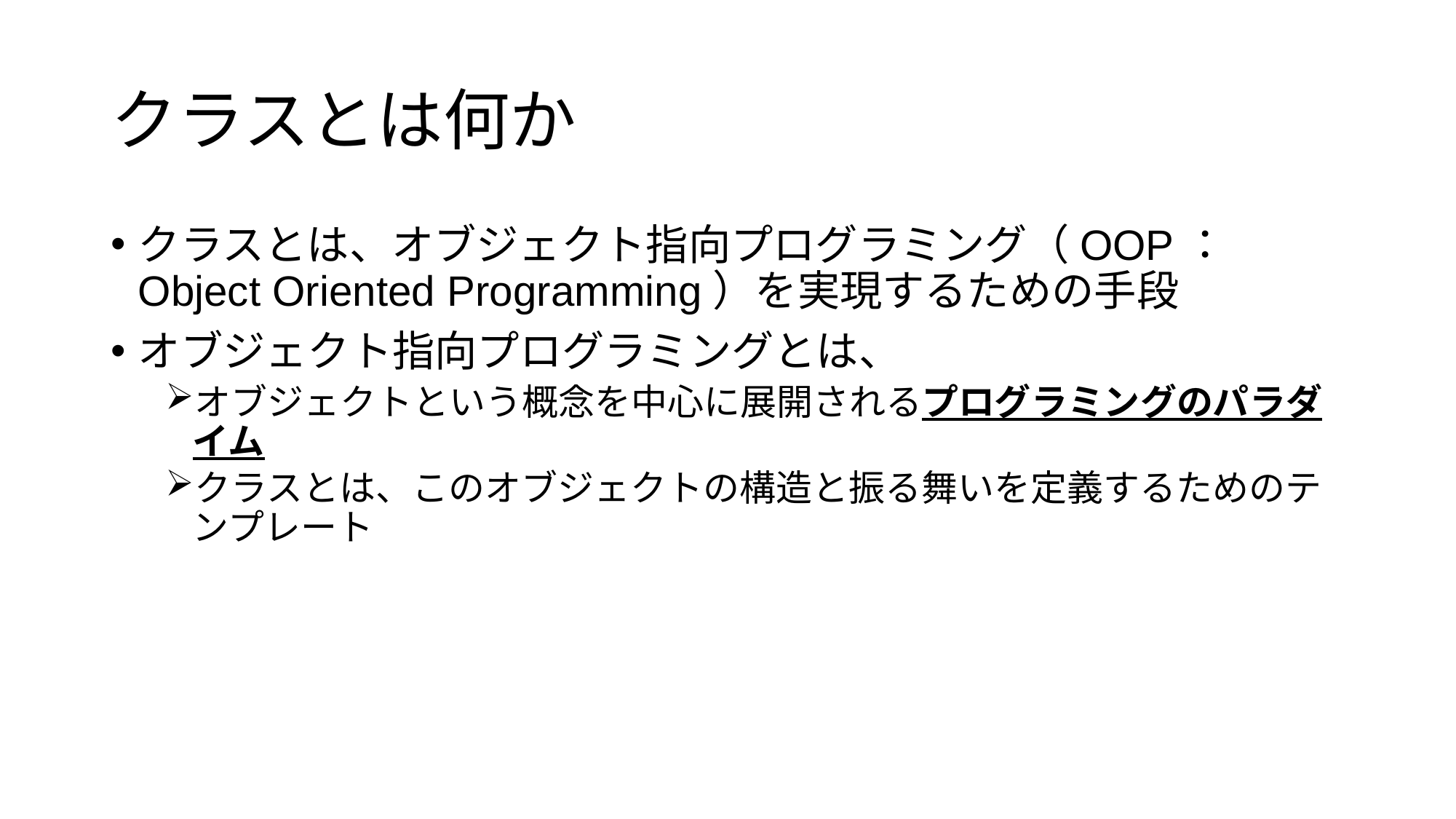

# クラスとは何か
クラスとは、オブジェクト指向プログラミング（OOP：Object Oriented Programming）を実現するための手段
オブジェクト指向プログラミングとは、
オブジェクトという概念を中心に展開されるプログラミングのパラダイム
クラスとは、このオブジェクトの構造と振る舞いを定義するためのテンプレート